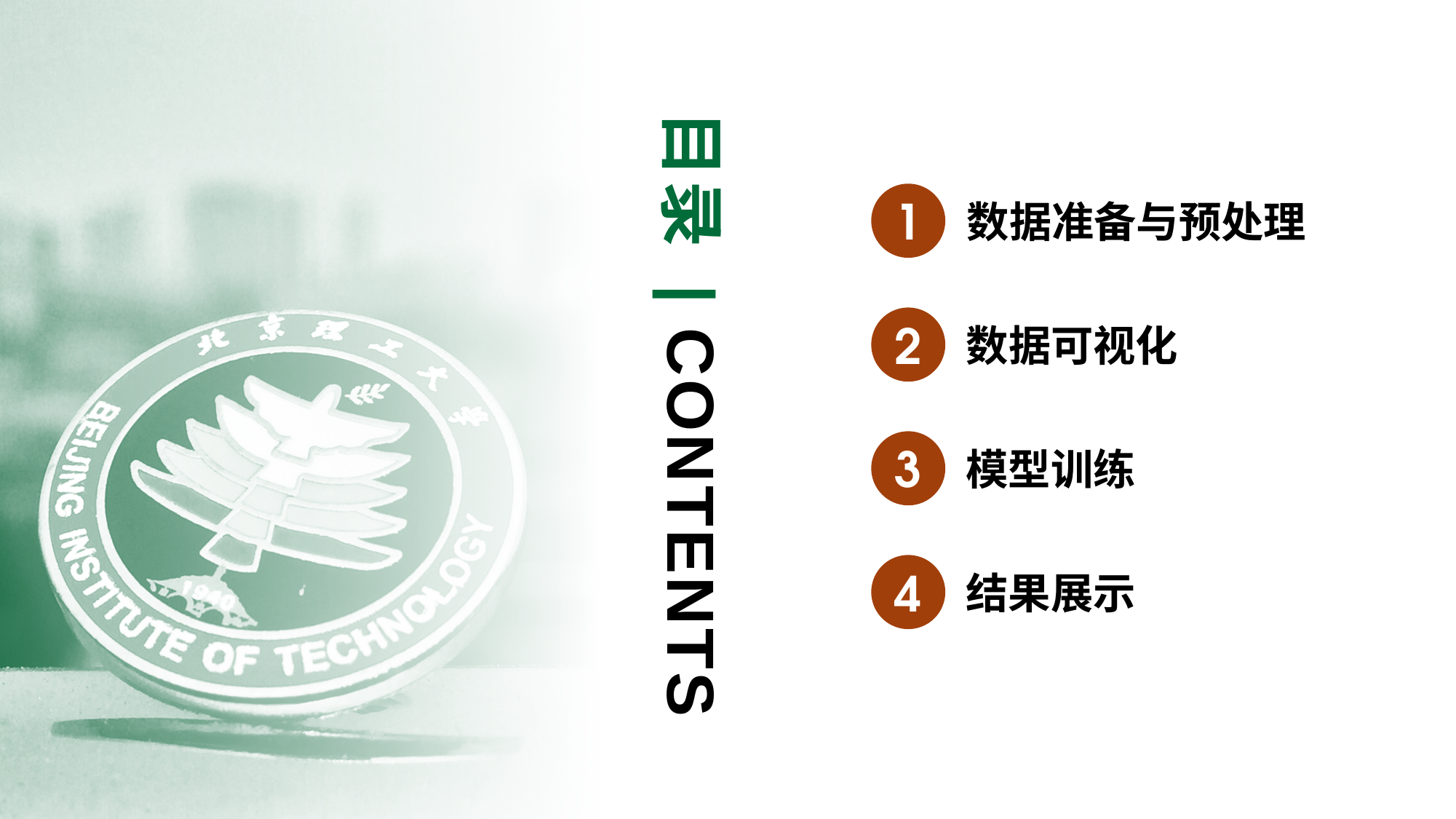

目录 | CONTENTS
1
数据准备与预处理
2
数据可视化
3
模型训练
4
结果展示